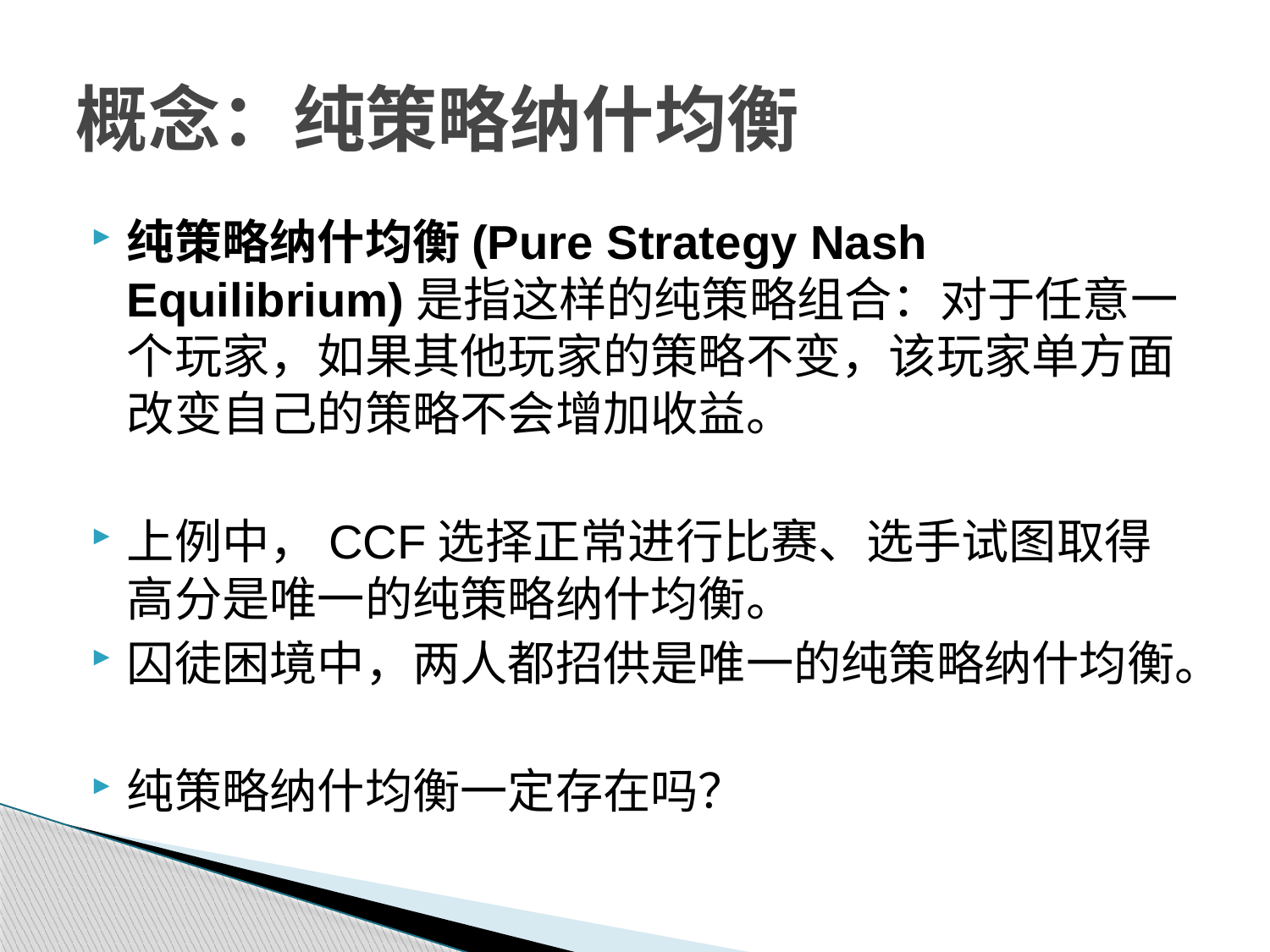

# 概念：纯策略纳什均衡
纯策略纳什均衡(Pure Strategy Nash Equilibrium)是指这样的纯策略组合：对于任意一个玩家，如果其他玩家的策略不变，该玩家单方面改变自己的策略不会增加收益。

上例中，CCF选择正常进行比赛、选手试图取得高分是唯一的纯策略纳什均衡。
囚徒困境中，两人都招供是唯一的纯策略纳什均衡。

纯策略纳什均衡一定存在吗？